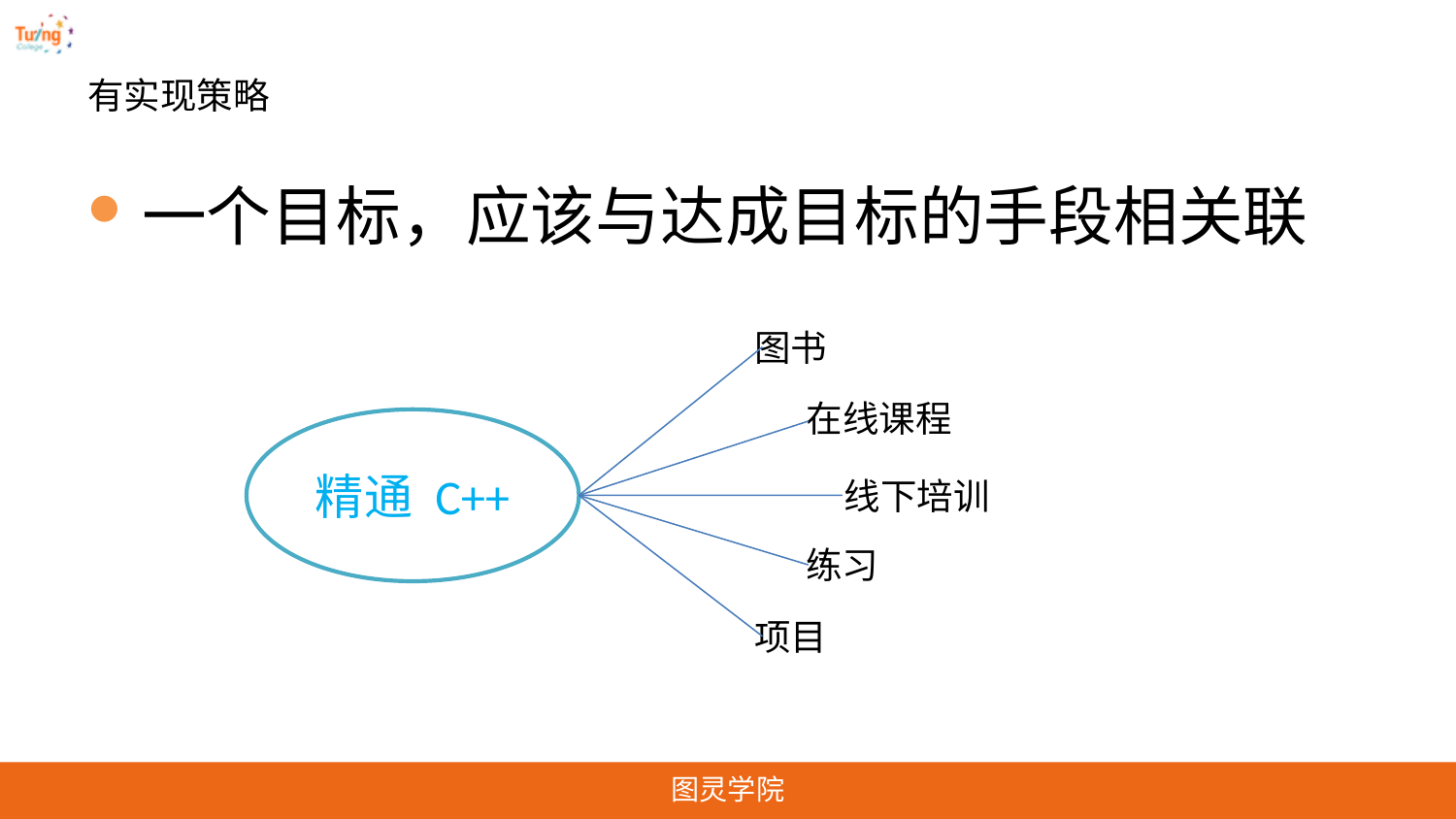

# 有实现策略
一个目标，应该与达成目标的手段相关联
图书
在线课程
精通 C++
线下培训
练习
项目
图灵学院